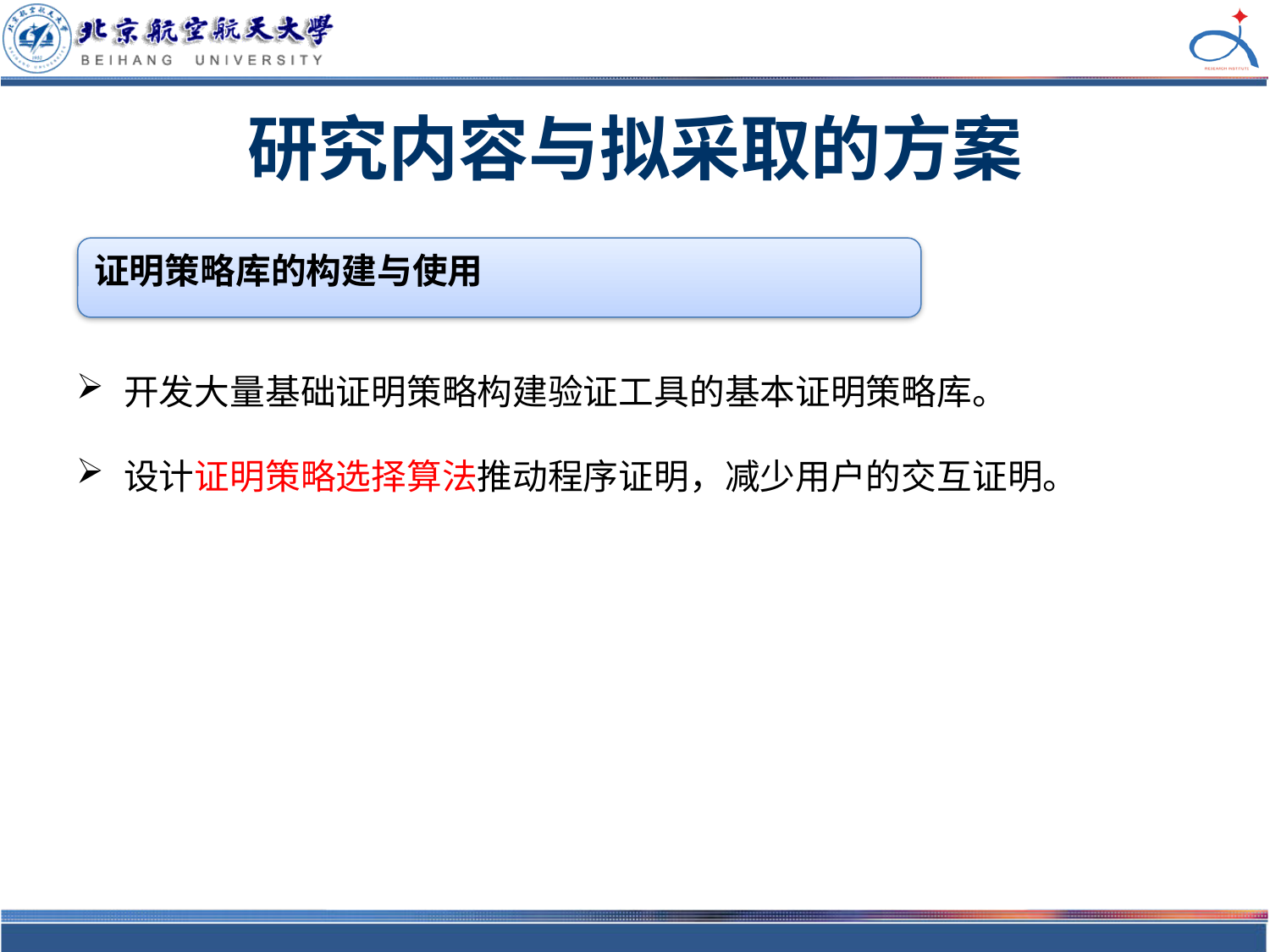

# 研究内容与拟采取的方案

开发大量基础证明策略构建验证工具的基本证明策略库。
设计证明策略选择算法推动程序证明，减少用户的交互证明。

证明策略库的构建与使用